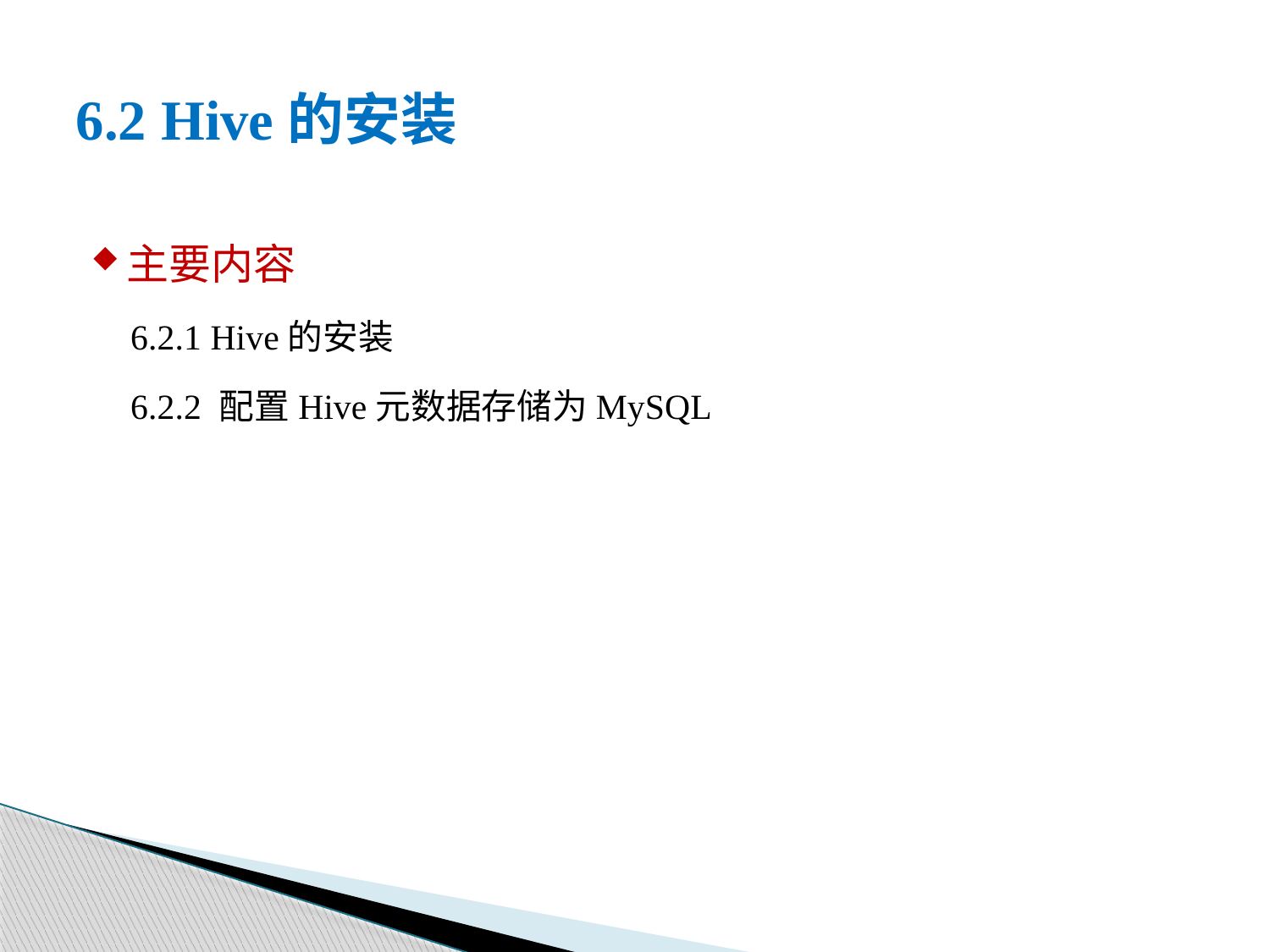

# 6.2 Hive的安装
主要内容
6.2.1 Hive的安装
6.2.2 配置Hive元数据存储为MySQL